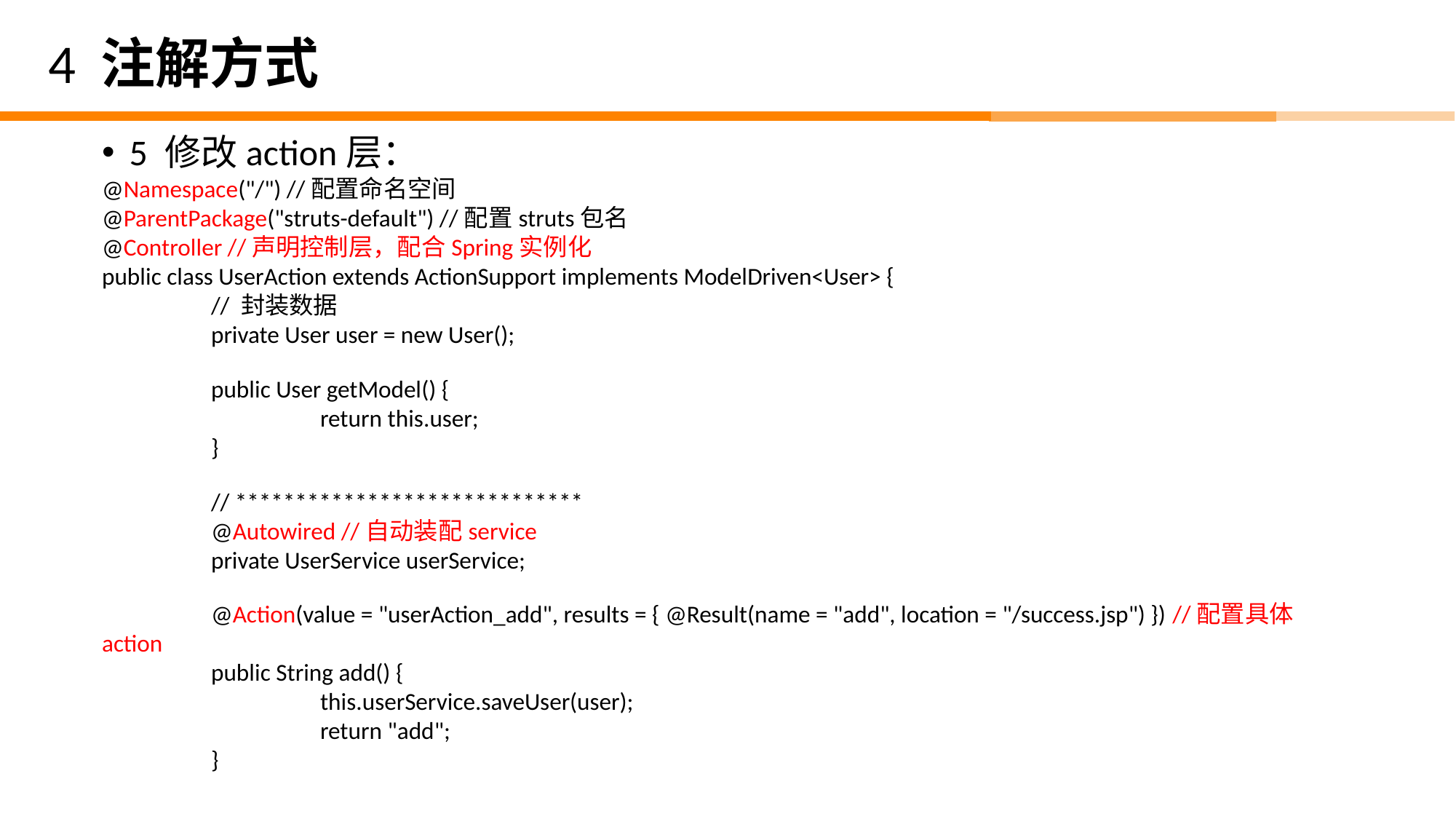

# 4 注解方式
5 修改action层：
@Namespace("/") //配置命名空间
@ParentPackage("struts-default") //配置struts包名
@Controller //声明控制层，配合Spring实例化
public class UserAction extends ActionSupport implements ModelDriven<User> {
	// 封装数据
	private User user = new User();

	public User getModel() {
		return this.user;
	}

	// *****************************
	@Autowired //自动装配service
	private UserService userService;

	@Action(value = "userAction_add", results = { @Result(name = "add", location = "/success.jsp") }) //配置具体action
	public String add() {
		this.userService.saveUser(user);
		return "add";
	}